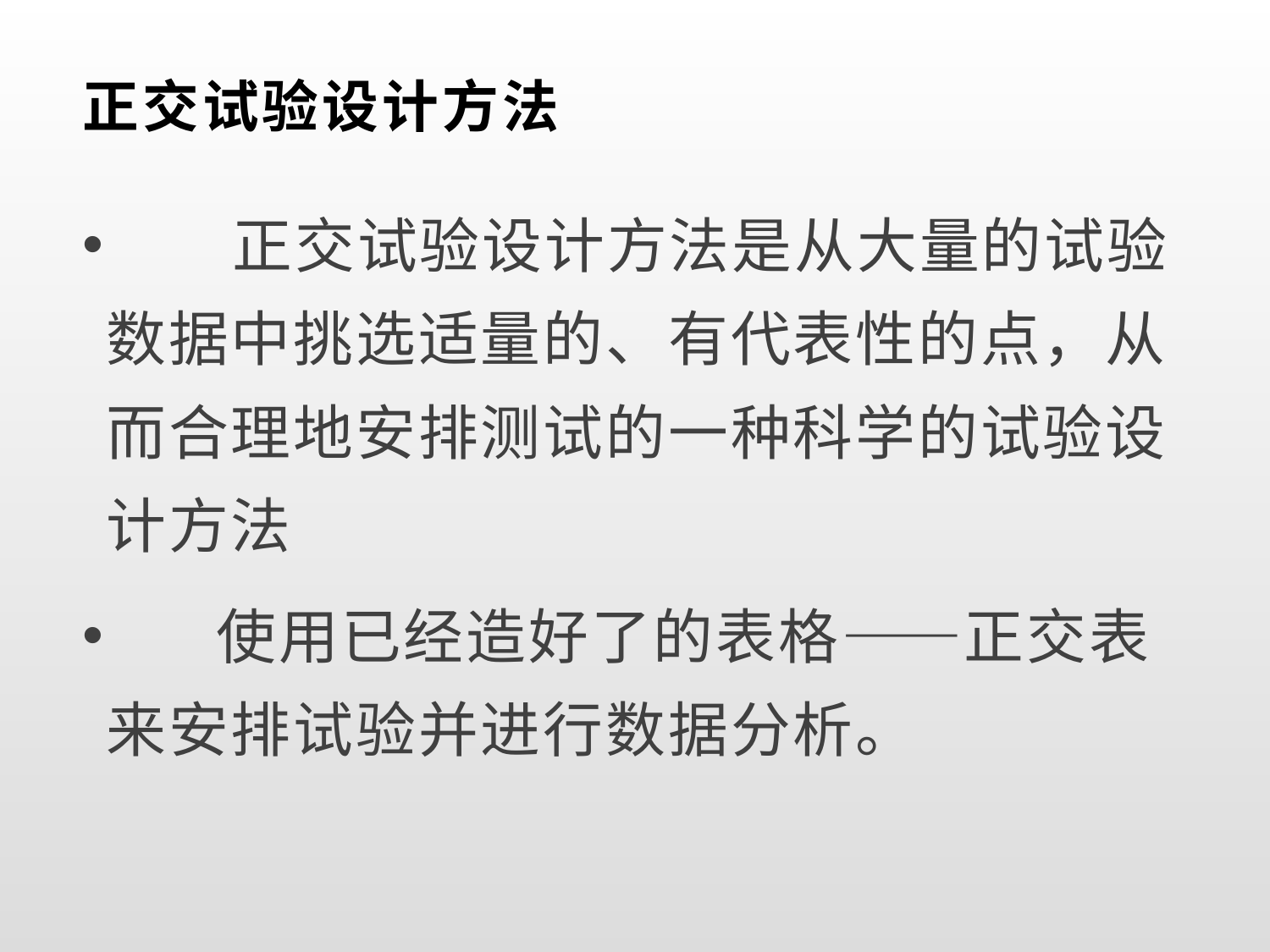

# 正交试验设计方法
       正交试验设计方法是从大量的试验数据中挑选适量的、有代表性的点，从而合理地安排测试的一种科学的试验设计方法
      使用已经造好了的表格——正交表来安排试验并进行数据分析。